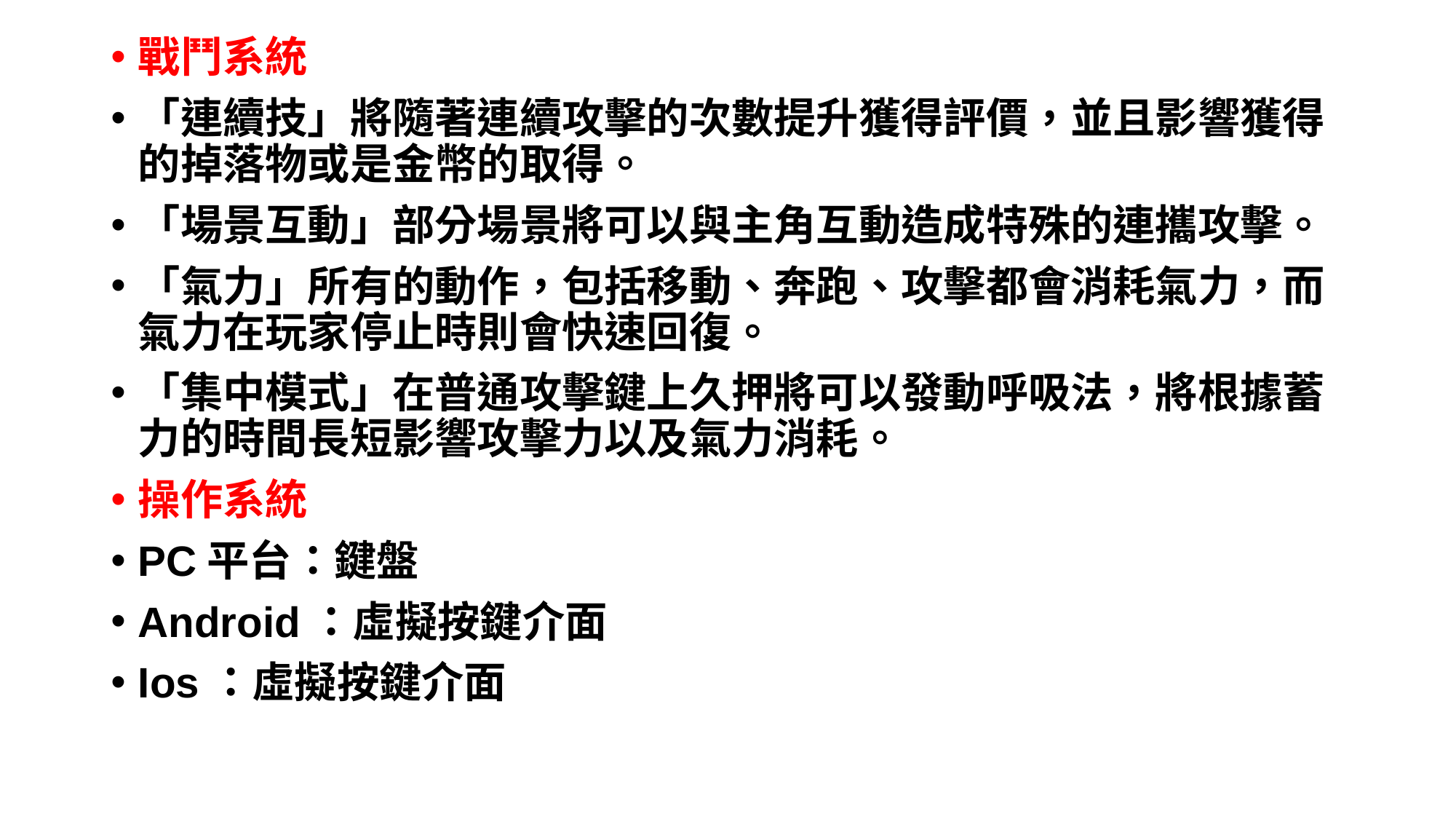

戰鬥系統
「連續技」將隨著連續攻擊的次數提升獲得評價，並且影響獲得的掉落物或是金幣的取得。
「場景互動」部分場景將可以與主角互動造成特殊的連攜攻擊。
「氣力」所有的動作，包括移動、奔跑、攻擊都會消耗氣力，而氣力在玩家停止時則會快速回復。
「集中模式」在普通攻擊鍵上久押將可以發動呼吸法，將根據蓄力的時間長短影響攻擊力以及氣力消耗。
操作系統
PC平台：鍵盤
Android：虛擬按鍵介面
Ios：虛擬按鍵介面